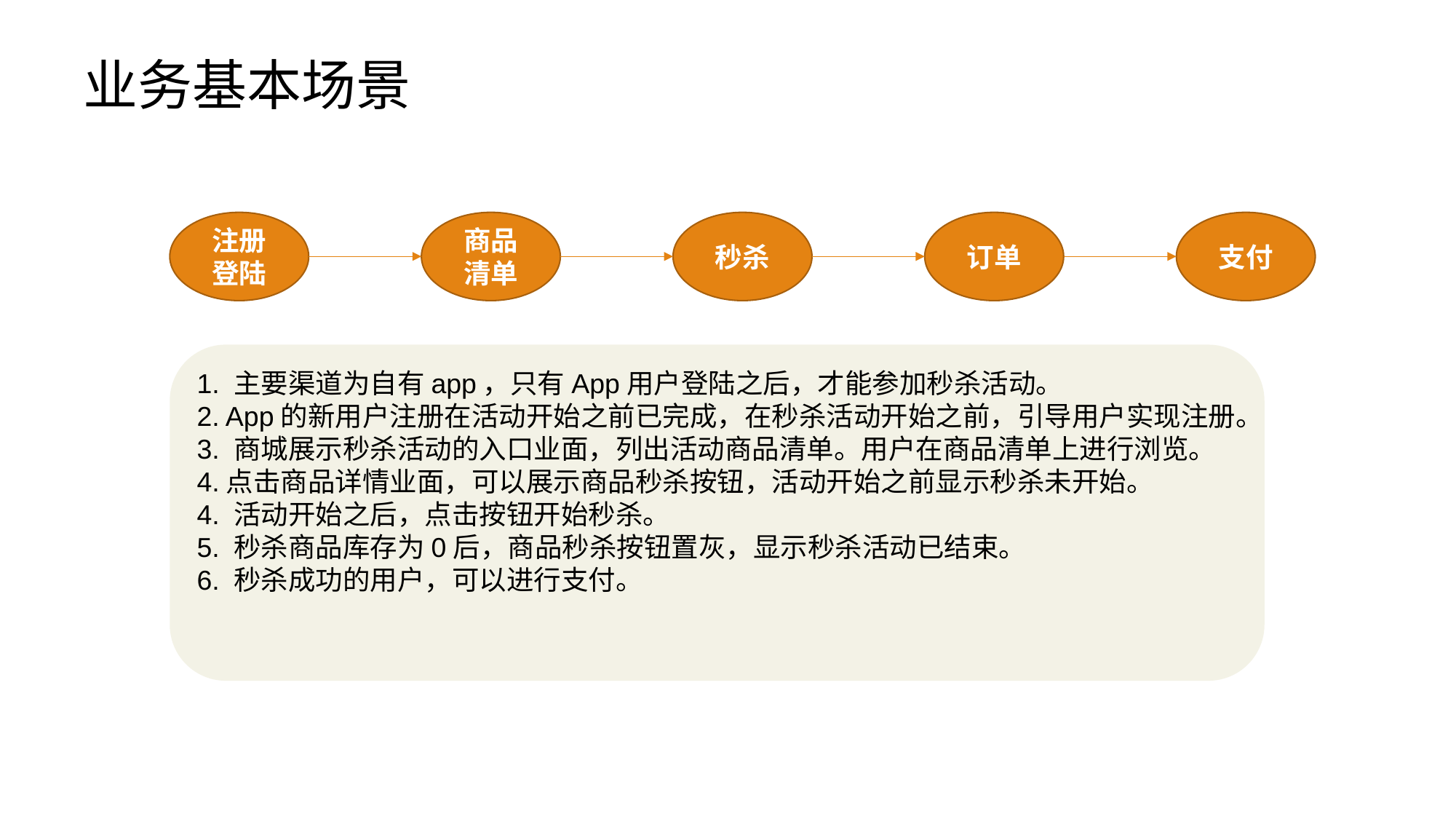

业务基本场景
注册登陆
商品清单
秒杀
订单
支付
1. 主要渠道为自有app，只有App用户登陆之后，才能参加秒杀活动。
2. App的新用户注册在活动开始之前已完成，在秒杀活动开始之前，引导用户实现注册。
3. 商城展示秒杀活动的入口业面，列出活动商品清单。用户在商品清单上进行浏览。
4.点击商品详情业面，可以展示商品秒杀按钮，活动开始之前显示秒杀未开始。
4. 活动开始之后，点击按钮开始秒杀。
5. 秒杀商品库存为0后，商品秒杀按钮置灰，显示秒杀活动已结束。
6. 秒杀成功的用户，可以进行支付。